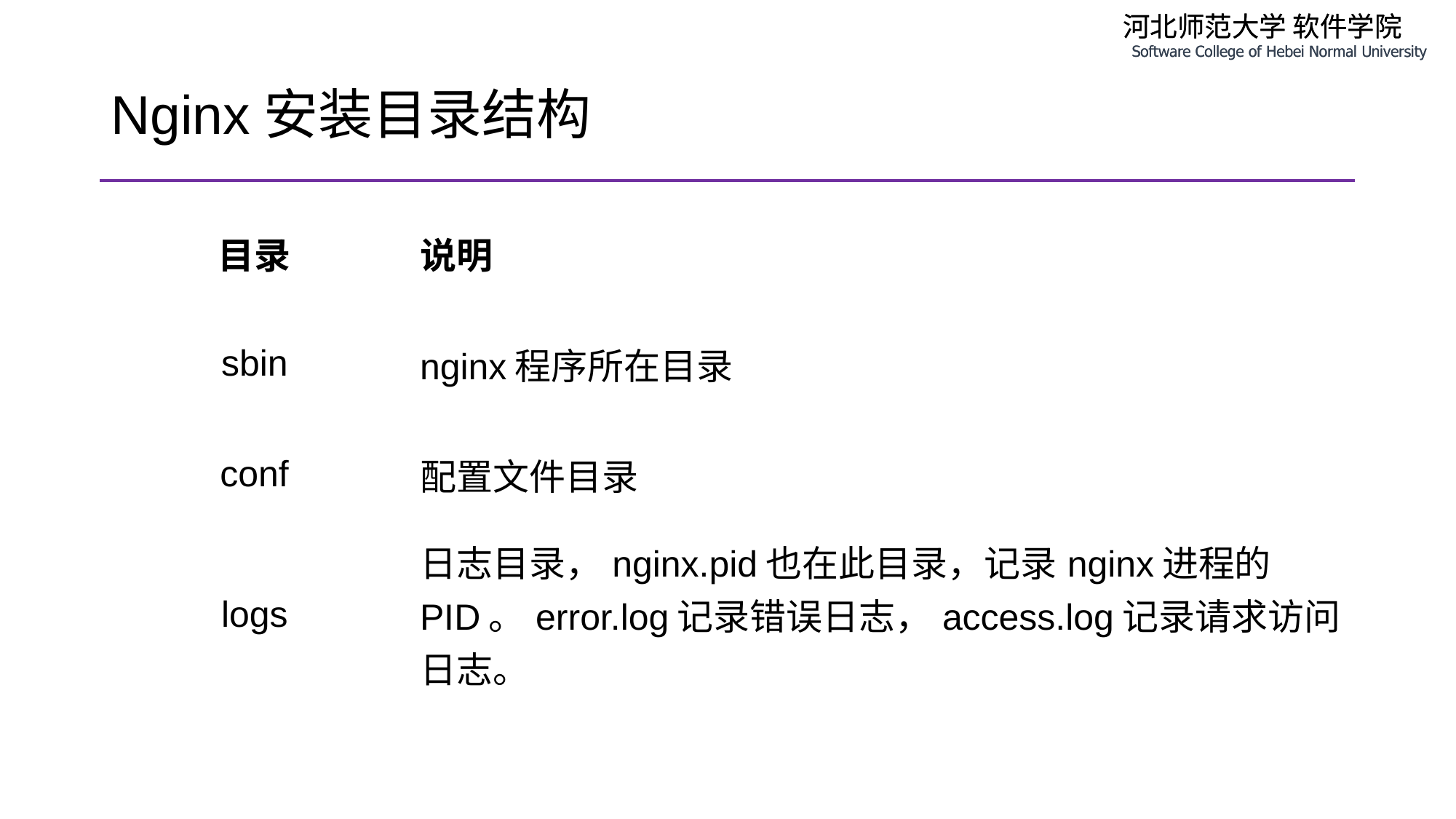

# Nginx安装目录结构
| 目录 | 说明 |
| --- | --- |
| sbin | nginx程序所在目录 |
| conf | 配置文件目录 |
| logs | 日志目录，nginx.pid也在此目录，记录nginx进程的PID。error.log记录错误日志，access.log记录请求访问日志。 |